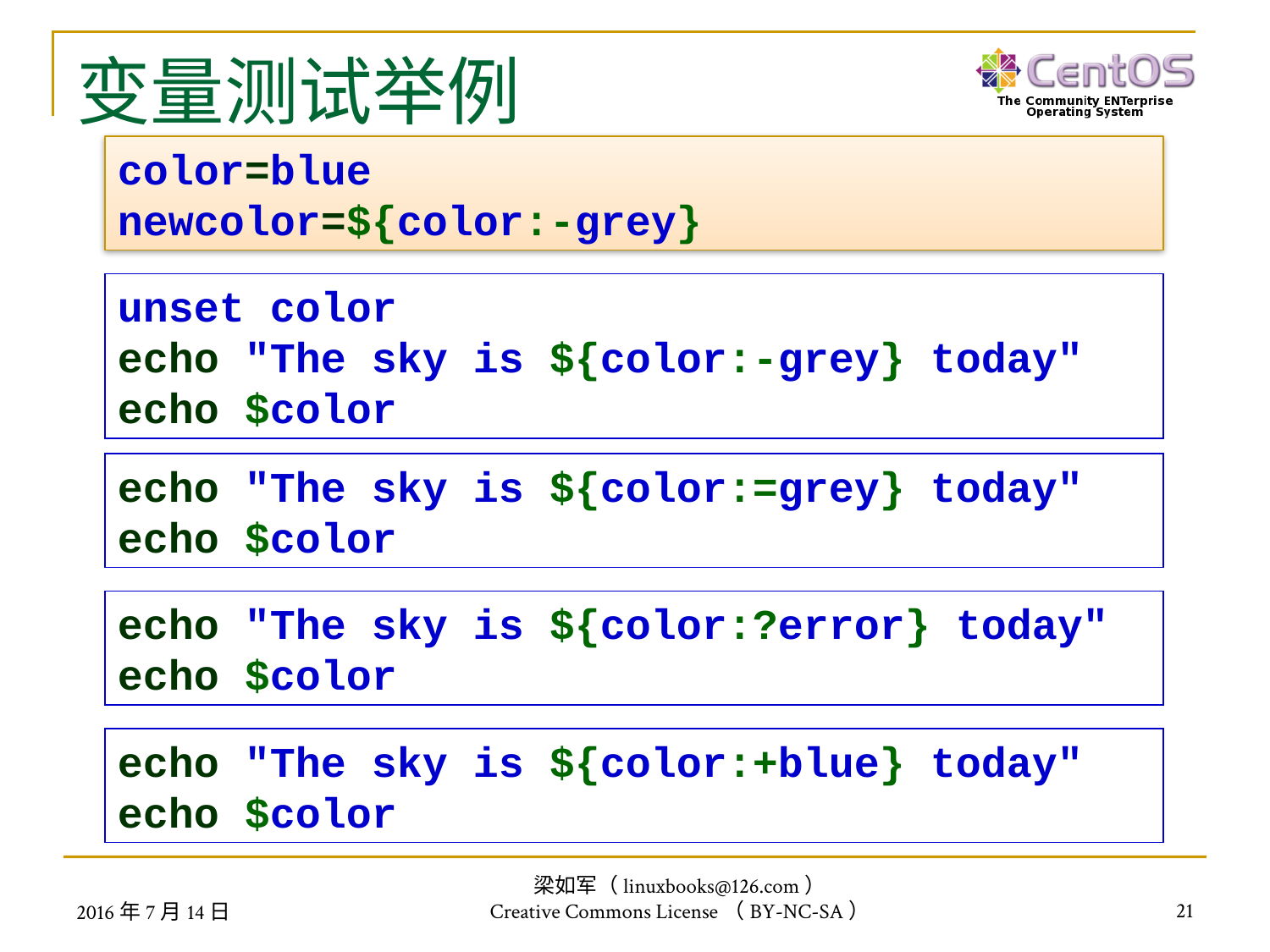

# 变量测试举例
color=blue
newcolor=${color:-grey}
unset color
echo "The sky is ${color:-grey} today"
echo $color
echo "The sky is ${color:=grey} today"
echo $color
echo "The sky is ${color:?error} today"
echo $color
echo "The sky is ${color:+blue} today"
echo $color
梁如军（linuxbooks@126.com）
Creative Commons License（BY-NC-SA）
2016年7月14日
21